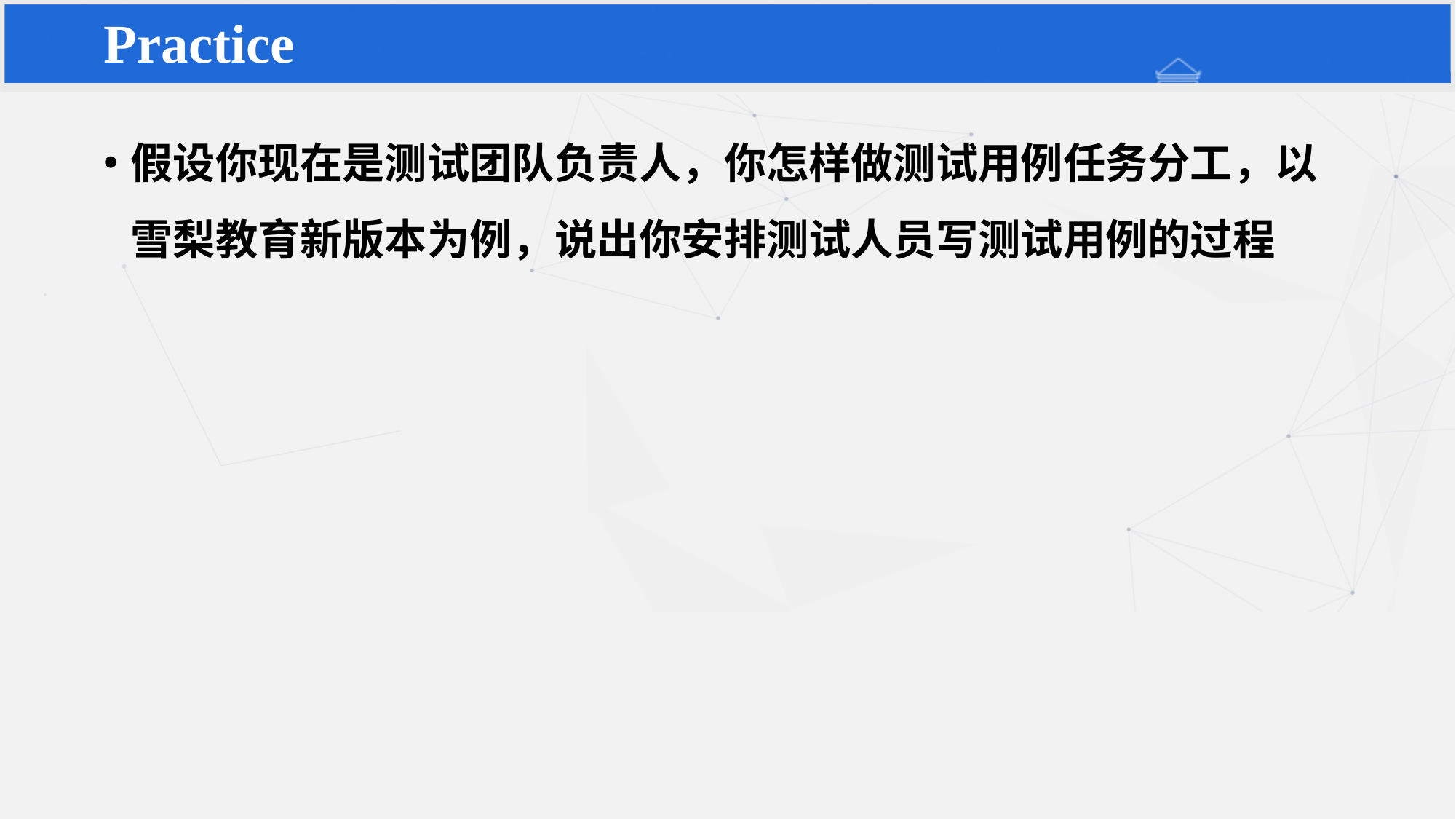

Practice
假设你现在是测试团队负责人，你怎样做测试用例任务分工，以雪梨教育新版本为例，说出你安排测试人员写测试用例的过程